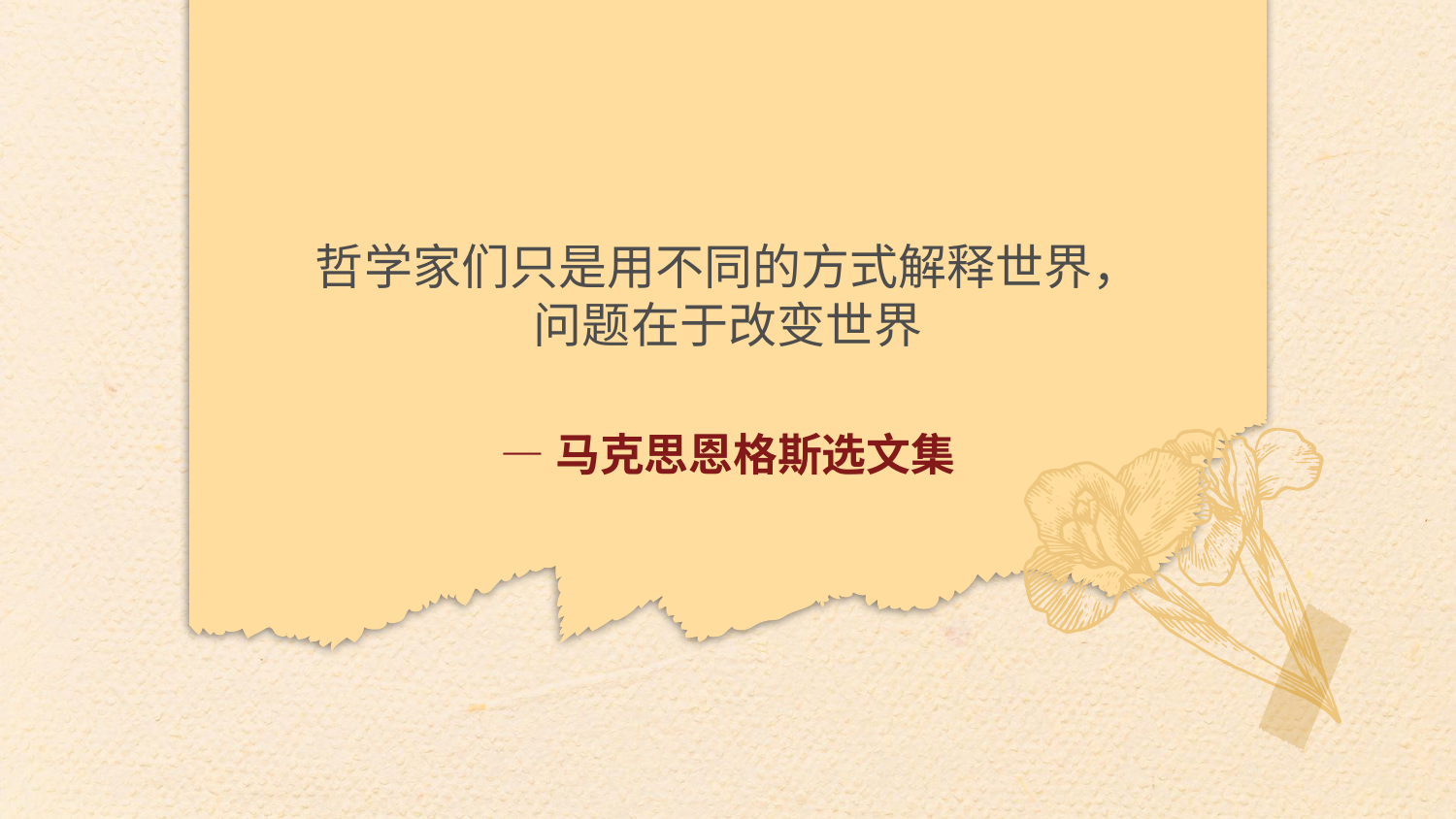

哲学家们只是用不同的方式解释世界，问题在于改变世界

# —马克思恩格斯选文集